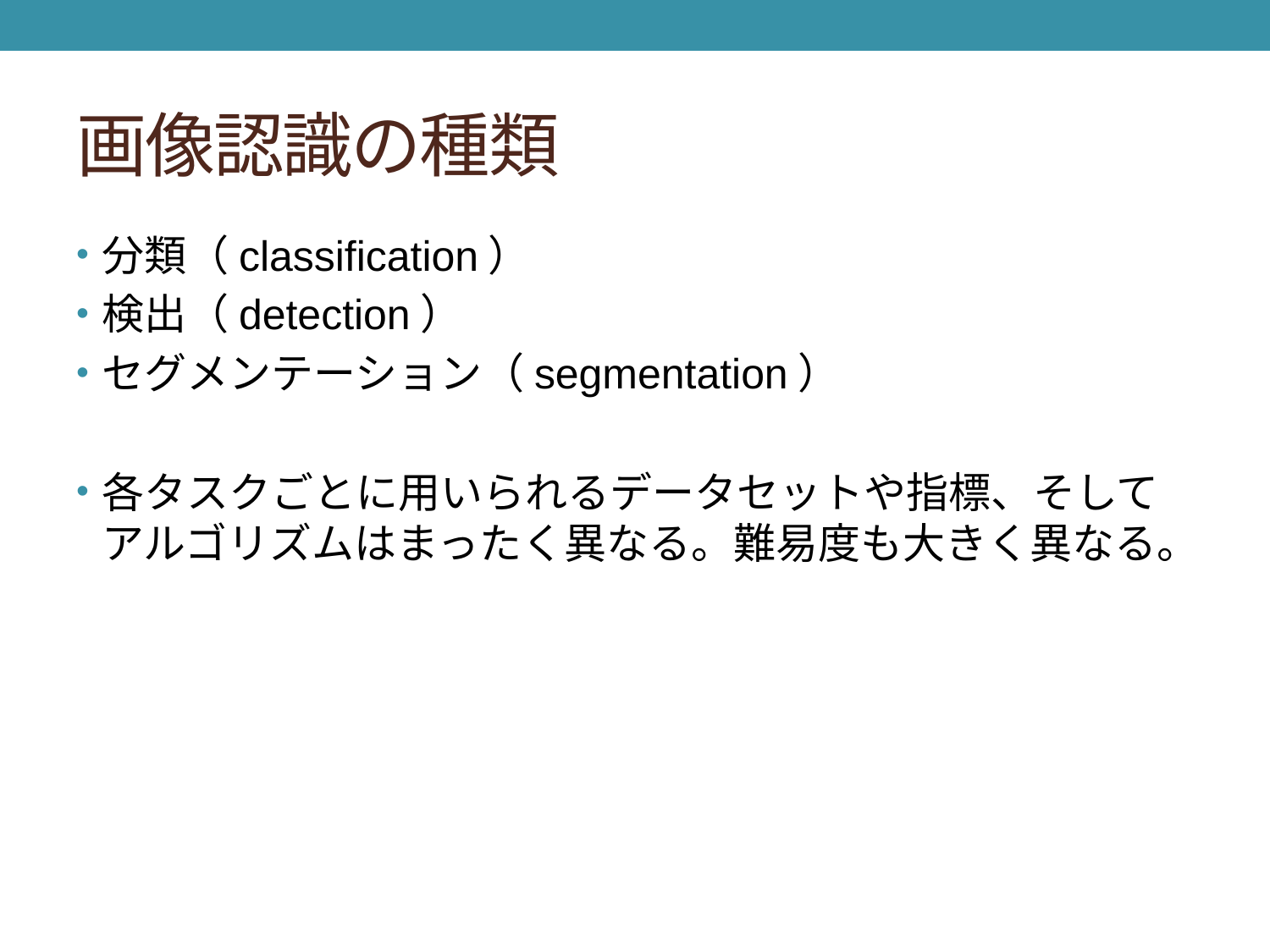

# 画像認識の種類
分類（classification）
検出（detection）
セグメンテーション（segmentation）

各タスクごとに用いられるデータセットや指標、そしてアルゴリズムはまったく異なる。難易度も大きく異なる。